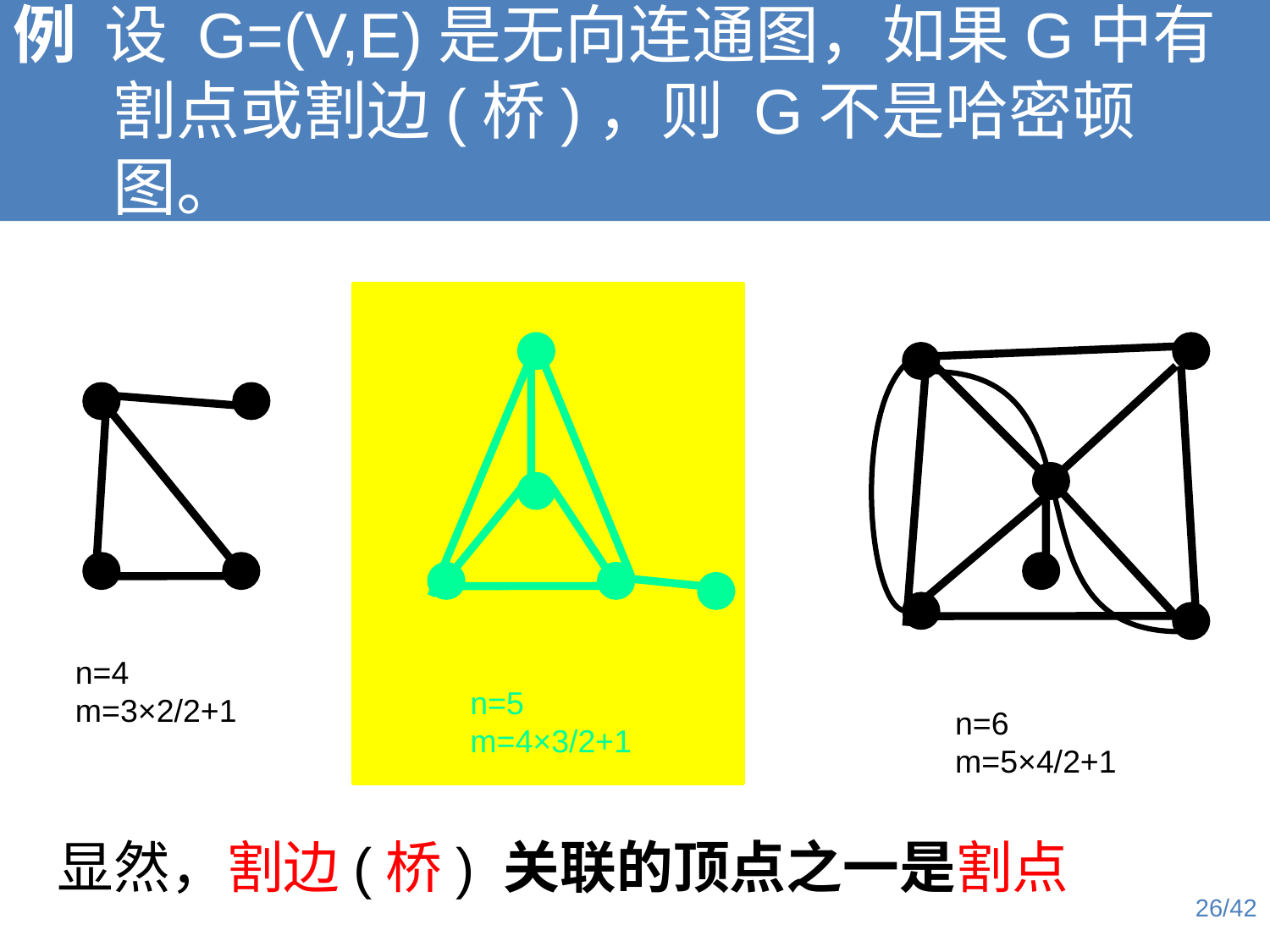

例  设 G=(V,E)是无向连通图，如果G中有割点或割边(桥)，则 G不是哈密顿图。

n=4
m=3×2/2+1
n=5
m=4×3/2+1
n=6
m=5×4/2+1
显然，割边(桥) 关联的顶点之一是割点
26/42